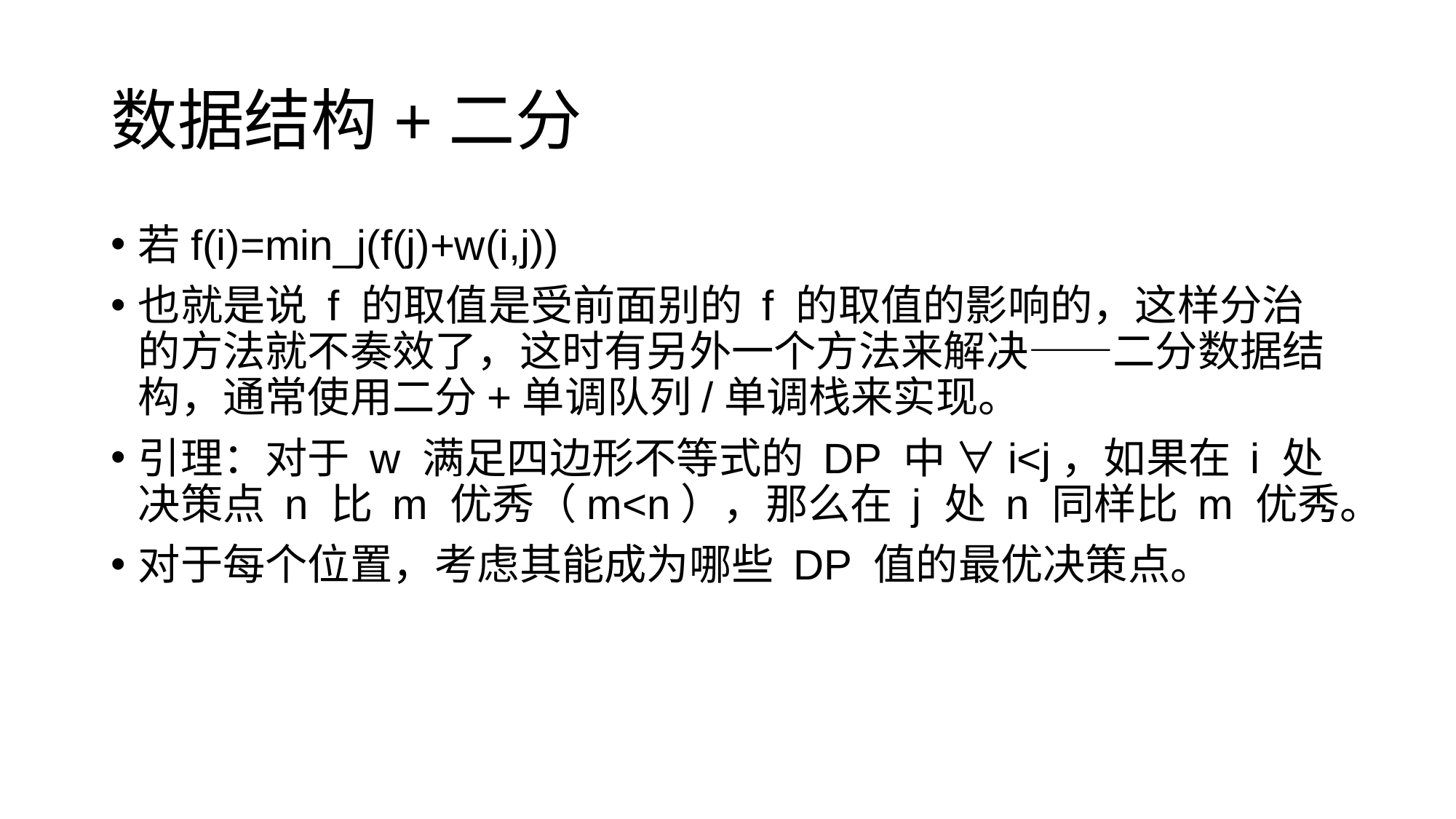

# 数据结构+二分
若f(i)=min_j(f(j)+w(i,j))
也就是说 f 的取值是受前面别的 f 的取值的影响的，这样分治的方法就不奏效了，这时有另外一个方法来解决——二分数据结构，通常使用二分+单调队列/单调栈来实现。
引理：对于 w 满足四边形不等式的 DP 中 ∀i<j，如果在 i 处决策点 n 比 m 优秀（m<n），那么在 j 处 n 同样比 m 优秀。
对于每个位置，考虑其能成为哪些 DP 值的最优决策点。